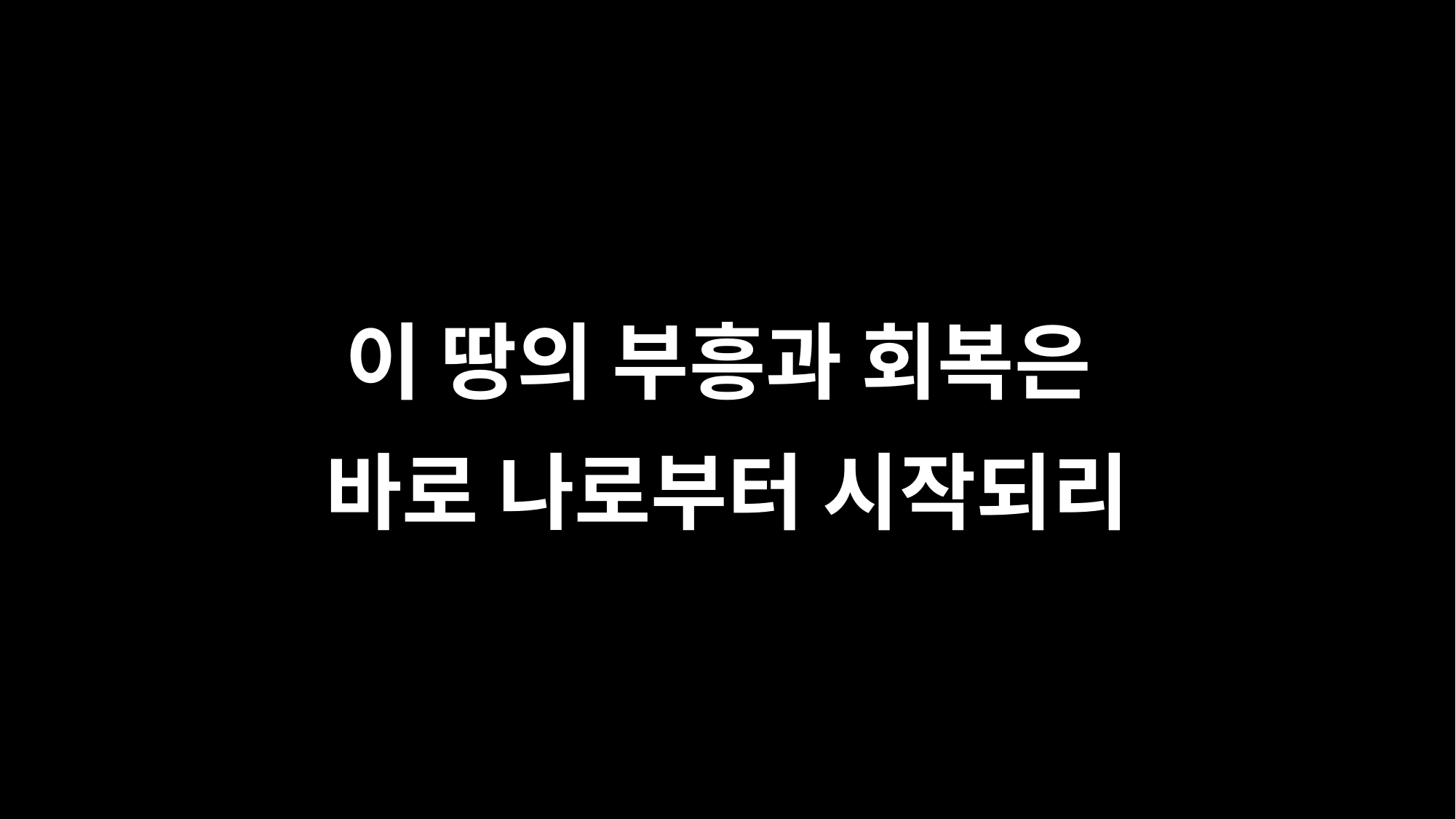

이 땅의 부흥과 회복은
바로 나로부터 시작되리